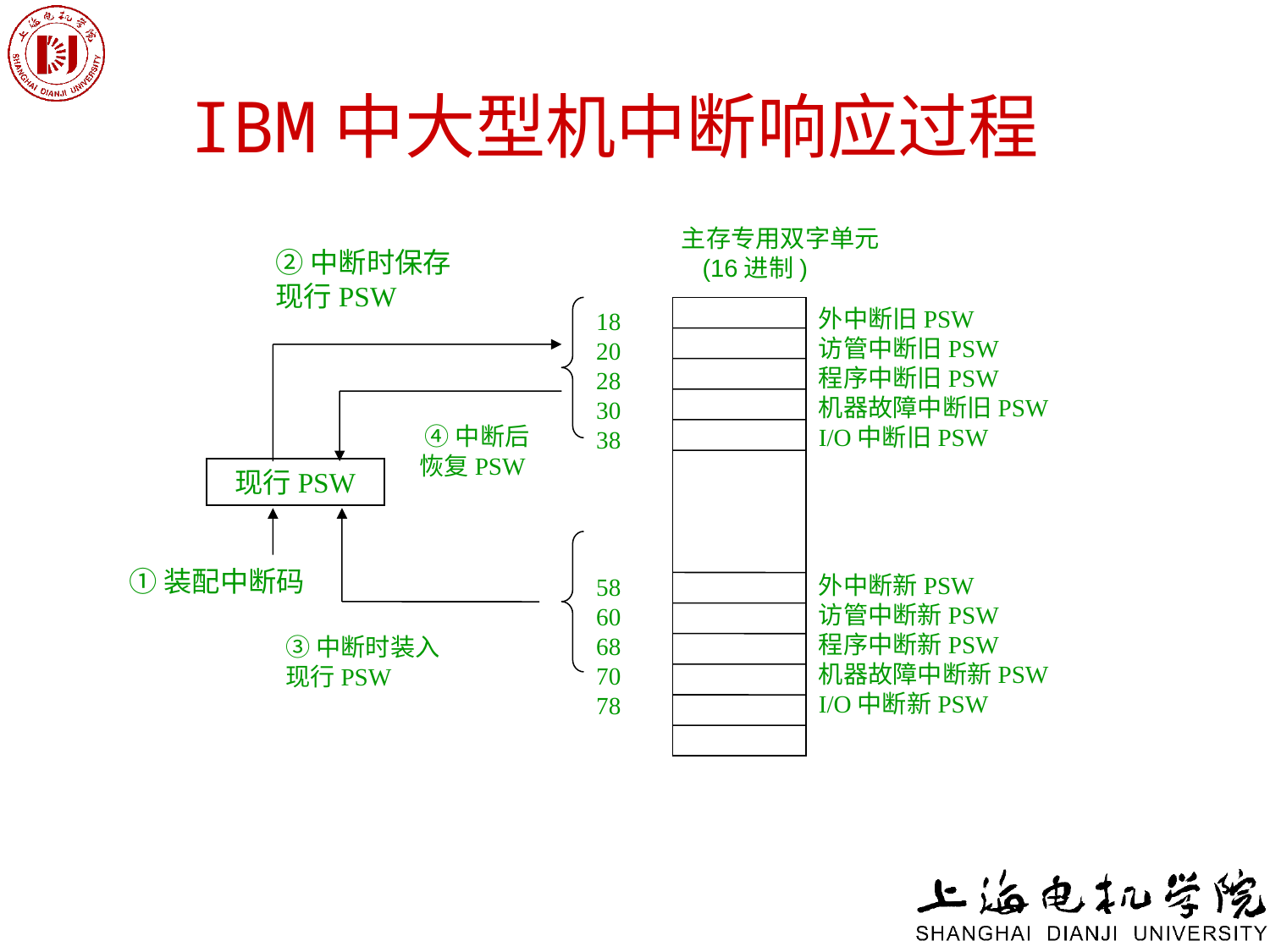

# IBM中大型机中断响应过程
主存专用双字单元
   (16进制)
②中断时保存现行PSW

18
20
28
30
38

58
60
68
70
78

外中断旧PSW
访管中断旧PSW
程序中断旧PSW
机器故障中断旧PSW
I/O中断旧PSW

外中断新PSW
访管中断新PSW
程序中断新PSW
机器故障中断新PSW
I/O中断新PSW

 ④中断后恢复PSW
现行PSW

①装配中断码

③中断时装入
现行PSW